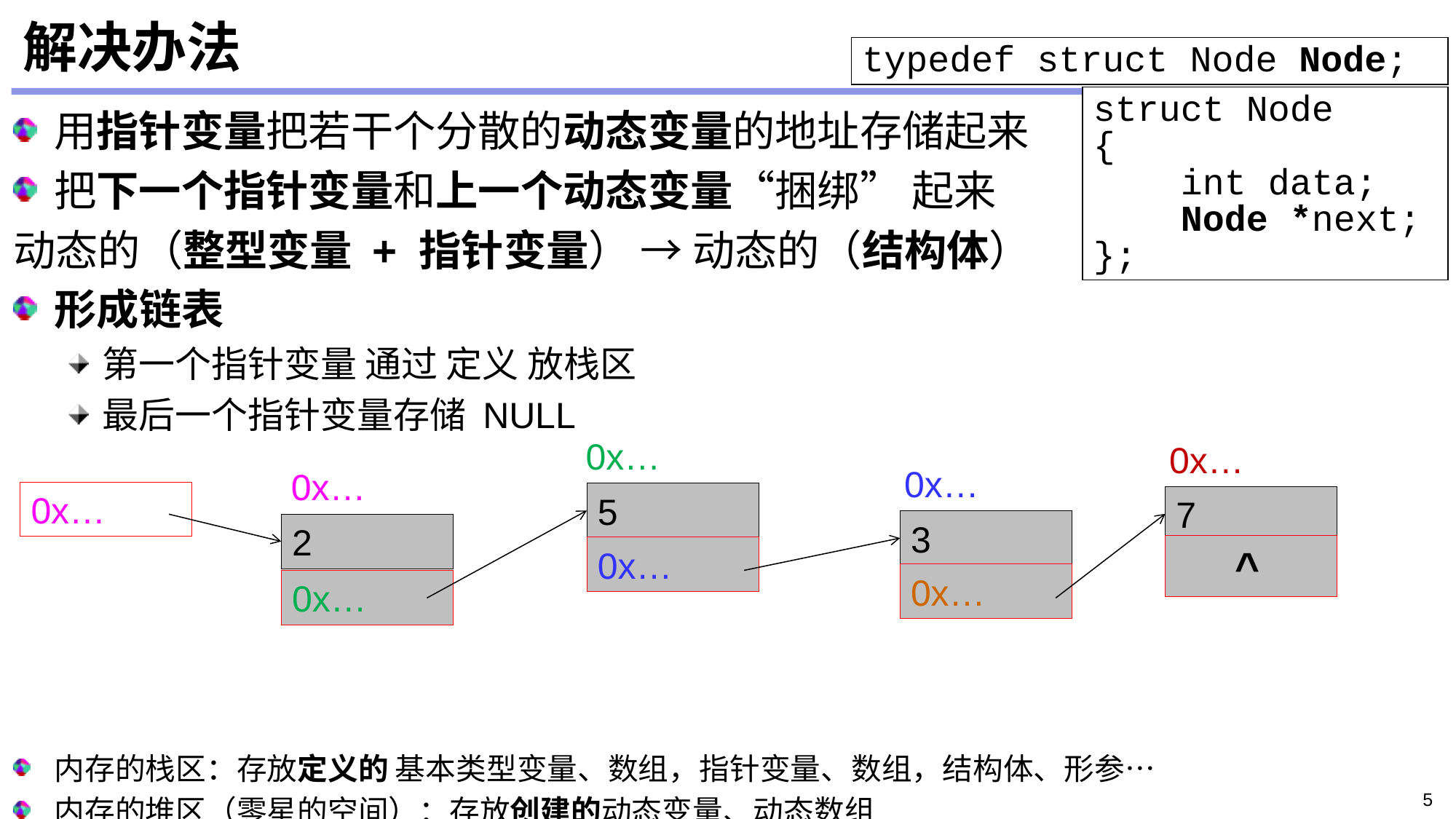

# 解决办法
typedef struct Node Node;
struct Node
{
    int data;
    Node *next;
};
用指针变量把若干个分散的动态变量的地址存储起来
把下一个指针变量和上一个动态变量“捆绑” 起来
动态的（整型变量 + 指针变量） → 动态的（结构体）
形成链表
第一个指针变量 通过 定义 放栈区
最后一个指针变量存储 NULL

内存的栈区：存放定义的 基本类型变量、数组，指针变量、数组，结构体、形参…
内存的堆区（零星的空间）：存放创建的动态变量、动态数组

0x…
0x…
0x…
0x…
0x…
5
7
3
2
     ^
0x…
NULL
0x…
0x…
5